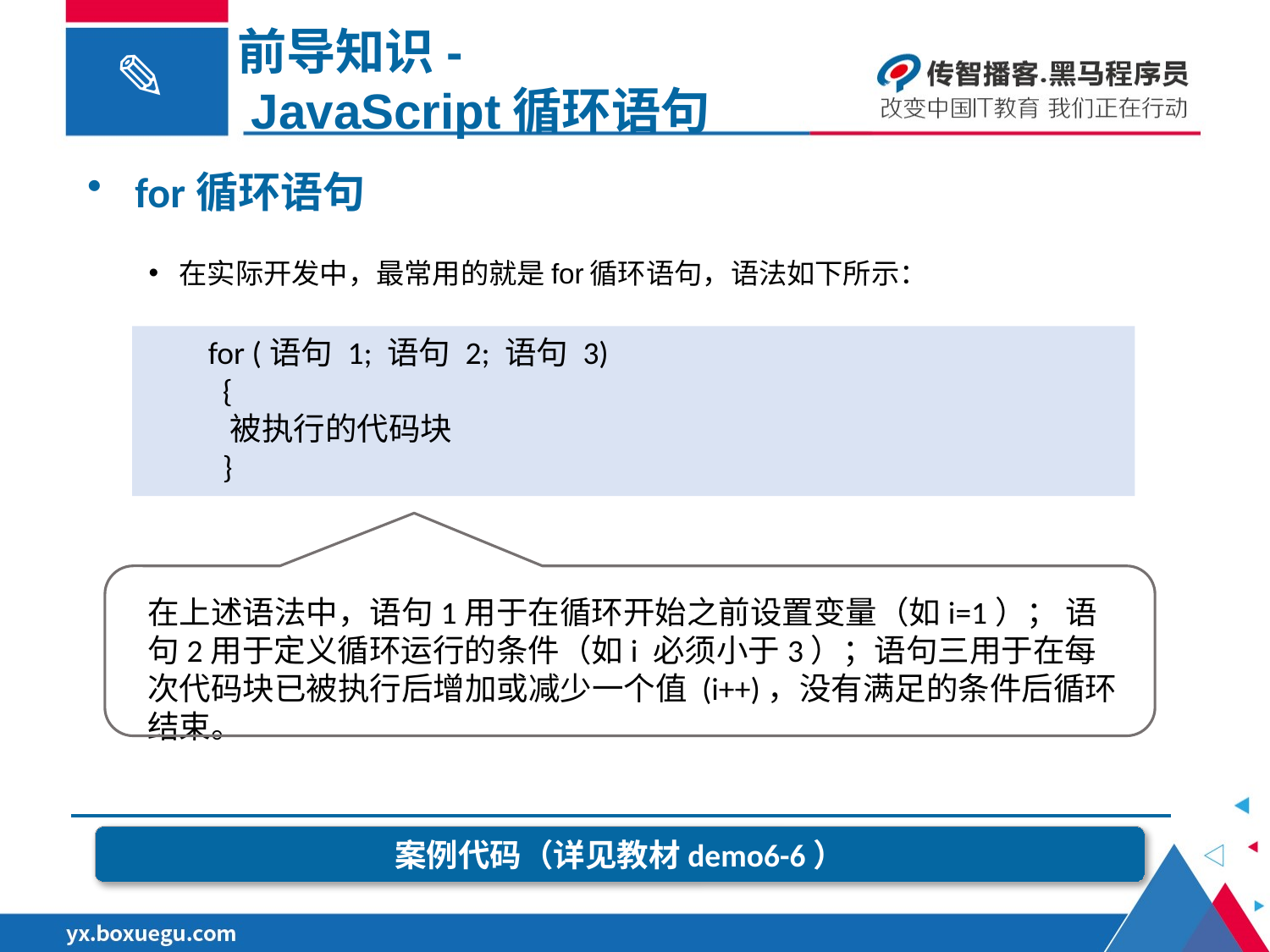

前导知识-
 JavaScript循环语句
for循环语句
在实际开发中，最常用的就是for循环语句，语法如下所示：
for (语句 1; 语句 2; 语句 3)
  {
  被执行的代码块
  }

在上述语法中，语句1用于在循环开始之前设置变量（如i=1）； 语句2用于定义循环运行的条件（如i 必须小于3）；语句三用于在每次代码块已被执行后增加或减少一个值 (i++)，没有满足的条件后循环结束。
案例代码（详见教材demo6-6）